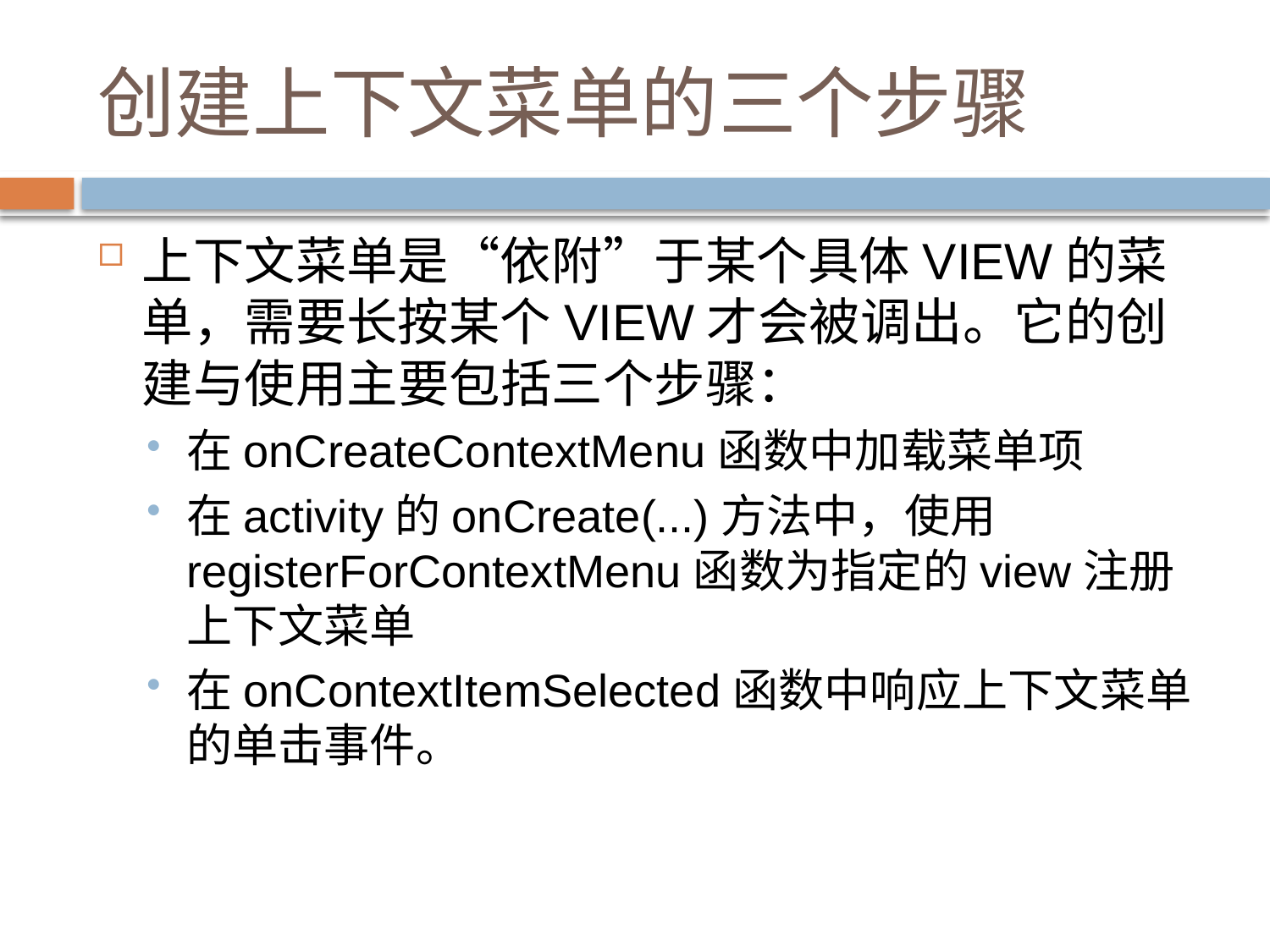

# 创建上下文菜单的三个步骤
上下文菜单是“依附”于某个具体VIEW的菜单，需要长按某个VIEW才会被调出。它的创建与使用主要包括三个步骤：
在onCreateContextMenu函数中加载菜单项
在activity的onCreate(...)方法中，使用registerForContextMenu函数为指定的view注册上下文菜单
在onContextItemSelected函数中响应上下文菜单的单击事件。